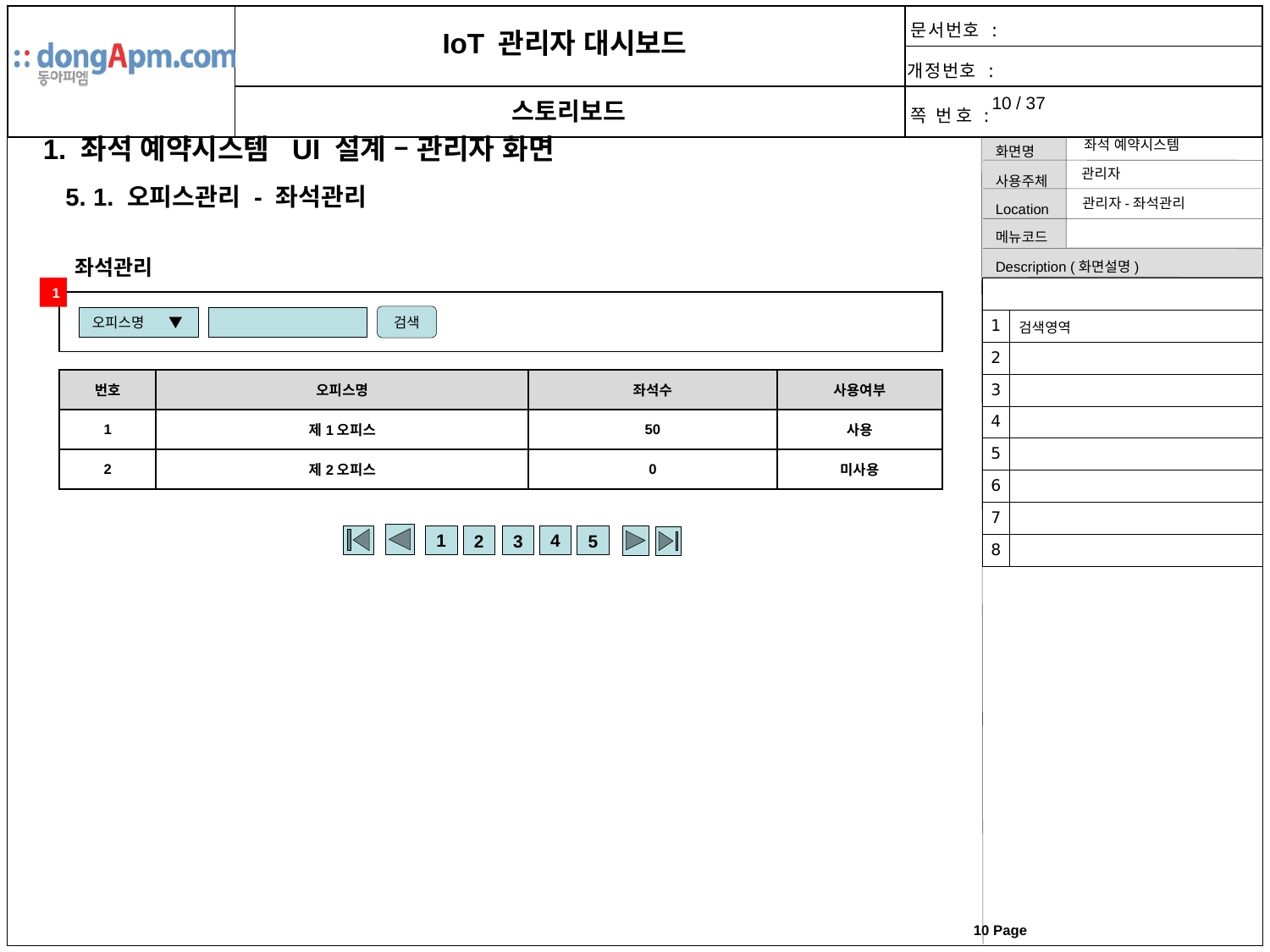

1. 좌석 예약시스템  UI 설계 – 관리자 화면
좌석 예약시스템
관리자
5. 1. 오피스관리 - 좌석관리
관리자-좌석관리
좌석관리
1
|  |  |
| --- | --- |
| 1 | 검색영역 |
| 2 |  |
| 3 |  |
| 4 |  |
| 5 |  |
| 6 |  |
| 7 |  |
| 8 |  |
|  |
| --- |
검색
오피스명      ▼

| 번호 | 오피스명 | 좌석수 | 사용여부 |
| --- | --- | --- | --- |
| 1 | 제1오피스 | 50 | 사용 |
| 2 | 제2오피스 | 0 | 미사용 |

4

1

5
2
3